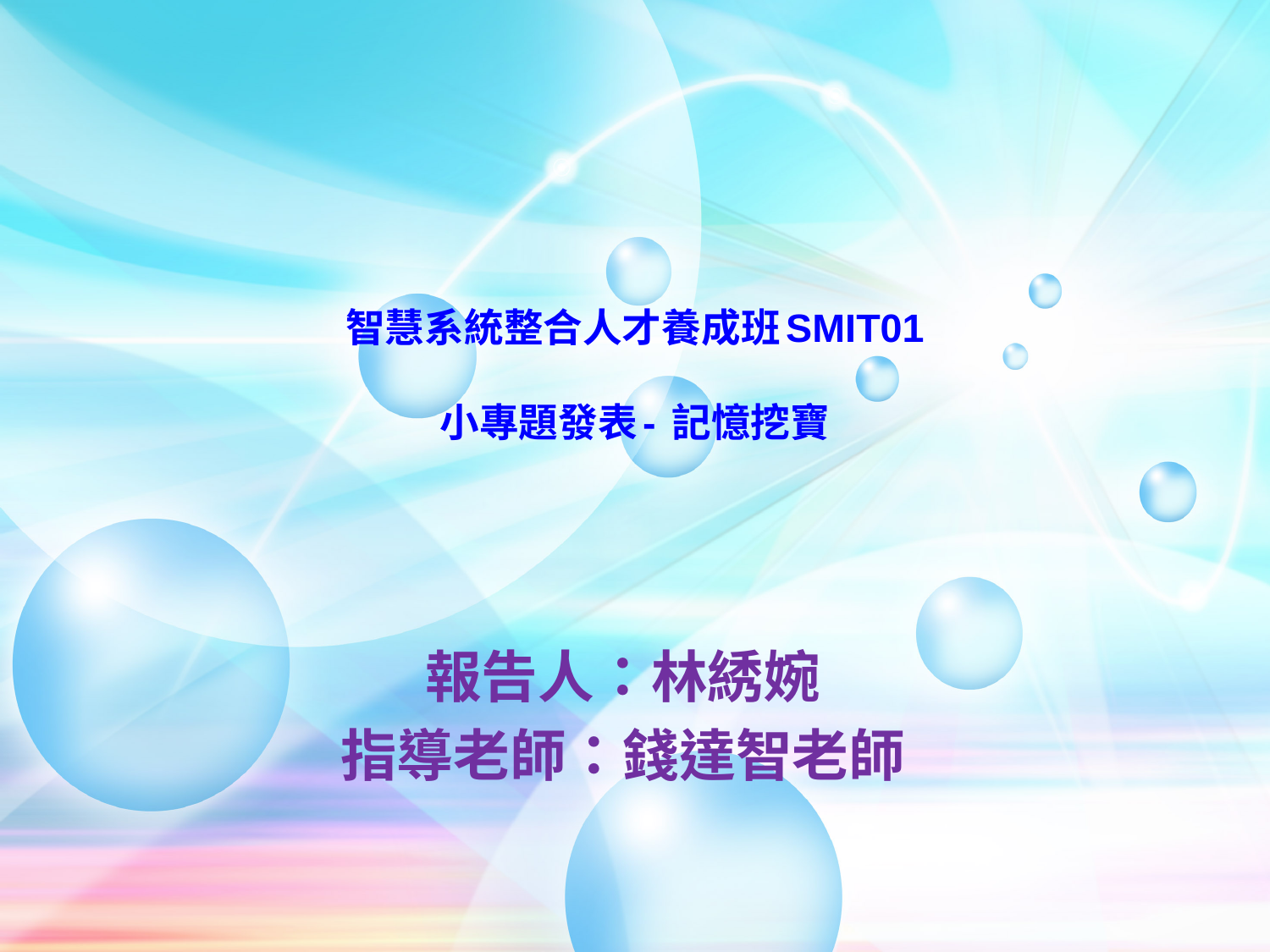

# 智慧系統整合人才養成班SMIT01 小專題發表- 記憶挖寶
報告人：林綉婉
指導老師：錢達智老師